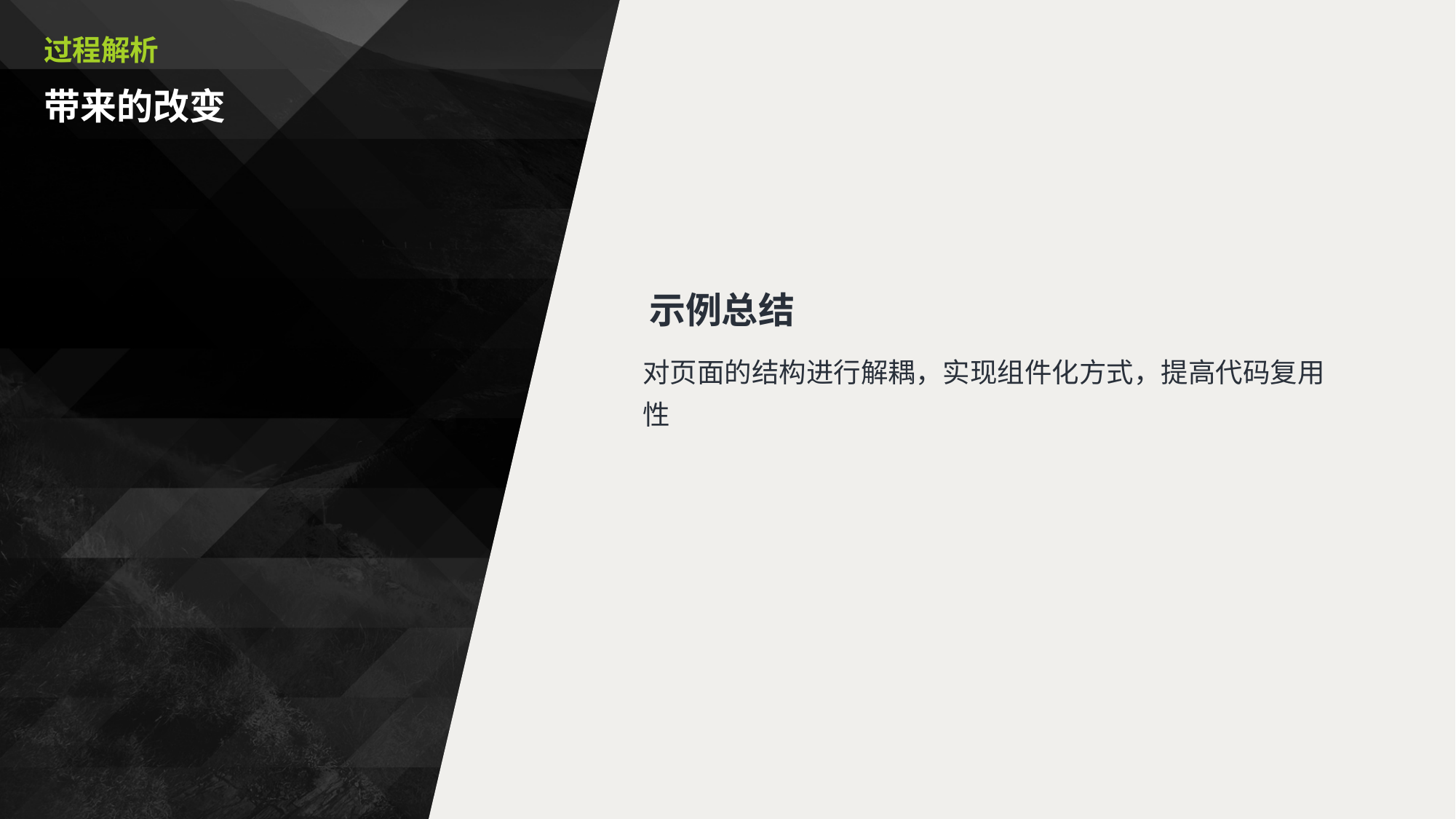

过程解析
带来的改变
示例总结
对页面的结构进行解耦，实现组件化方式，提高代码复用性